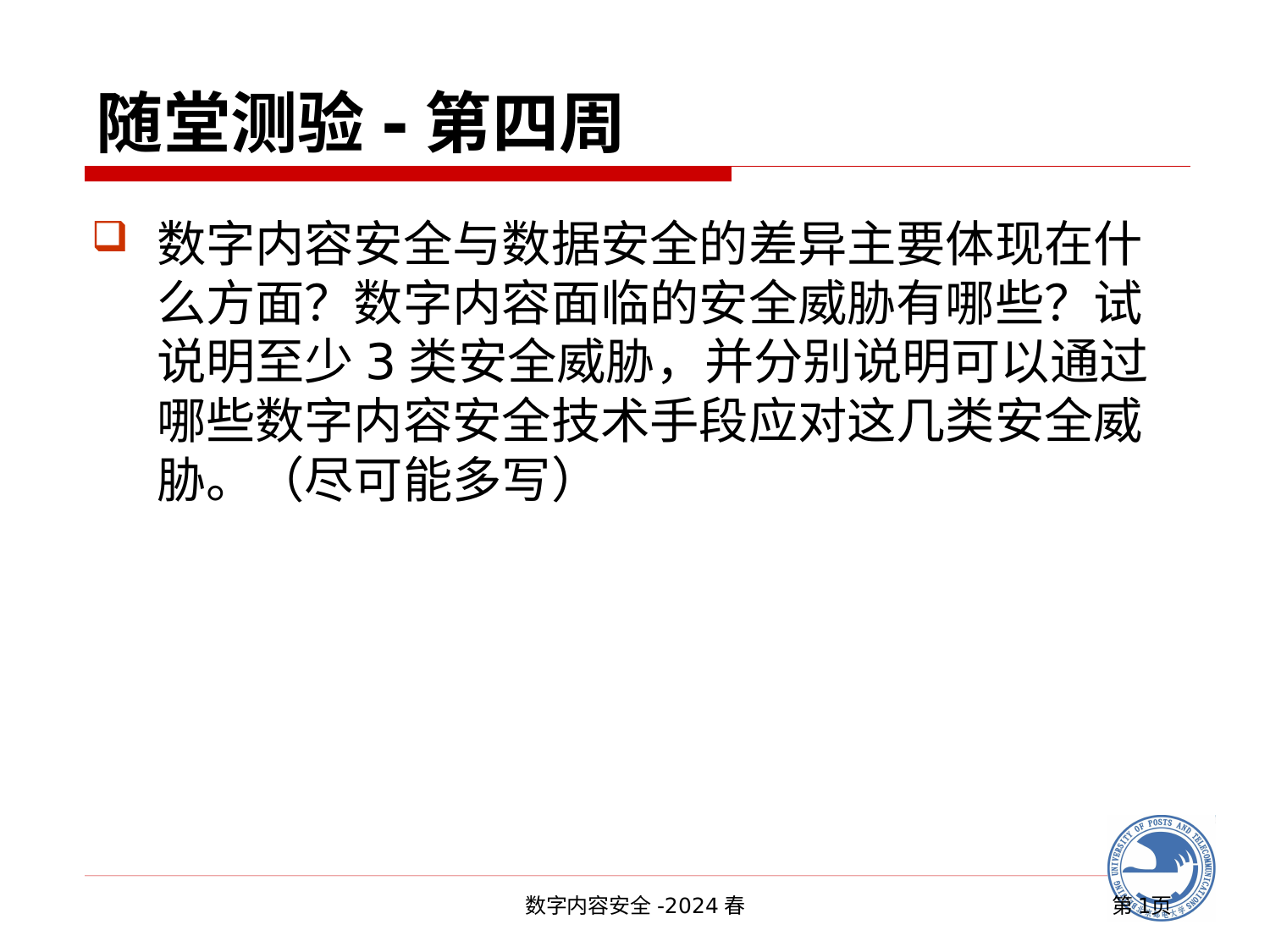

随堂测验-第四周
数字内容安全与数据安全的差异主要体现在什么方面？数字内容面临的安全威胁有哪些？试说明至少3类安全威胁，并分别说明可以通过哪些数字内容安全技术手段应对这几类安全威胁。（尽可能多写）

数字内容安全-2024春
第1页